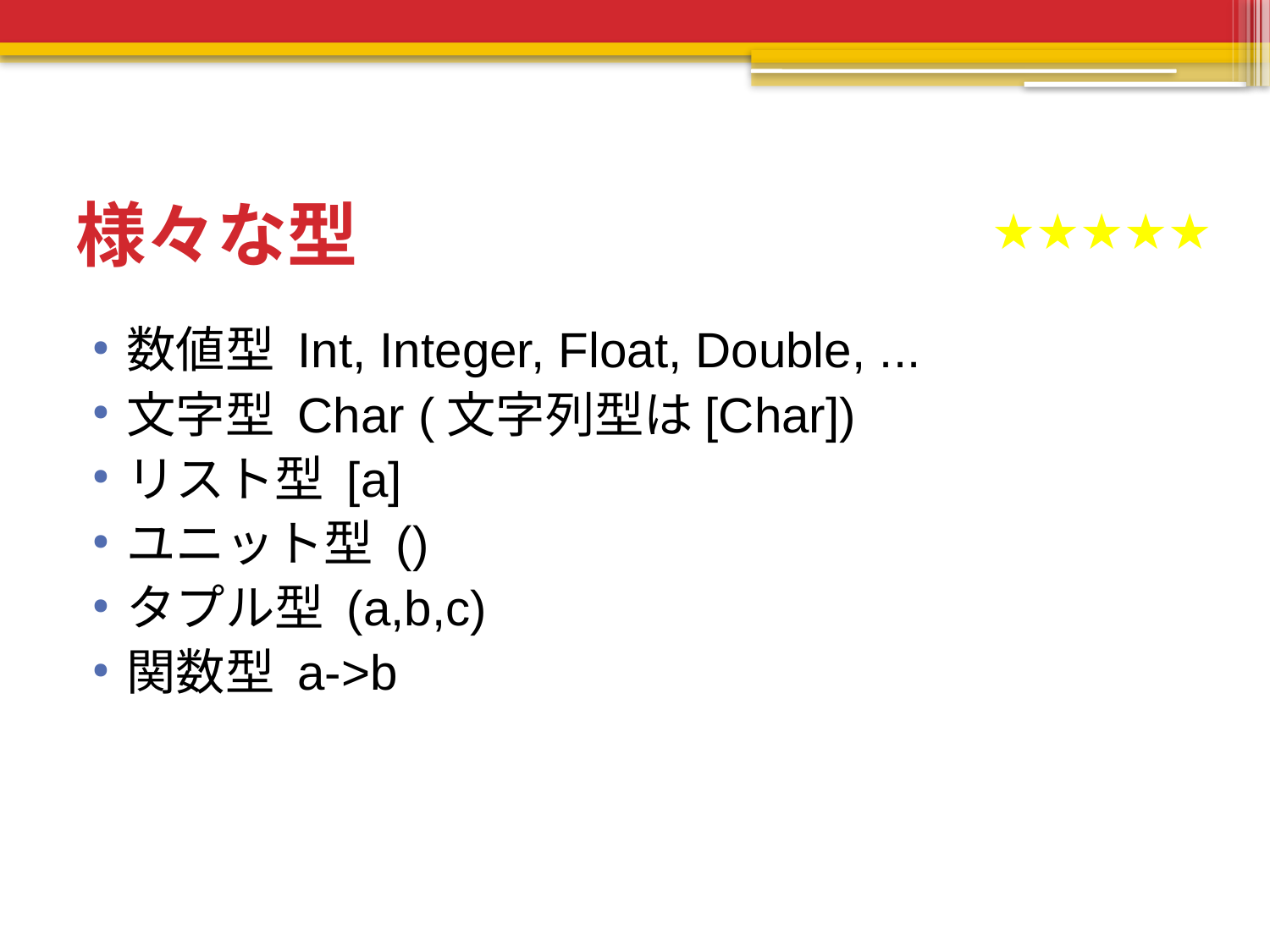

# 様々な型
★★★★★
数値型 Int, Integer, Float, Double, ...
文字型 Char (文字列型は[Char])
リスト型 [a]
ユニット型 ()
タプル型 (a,b,c)
関数型 a->b